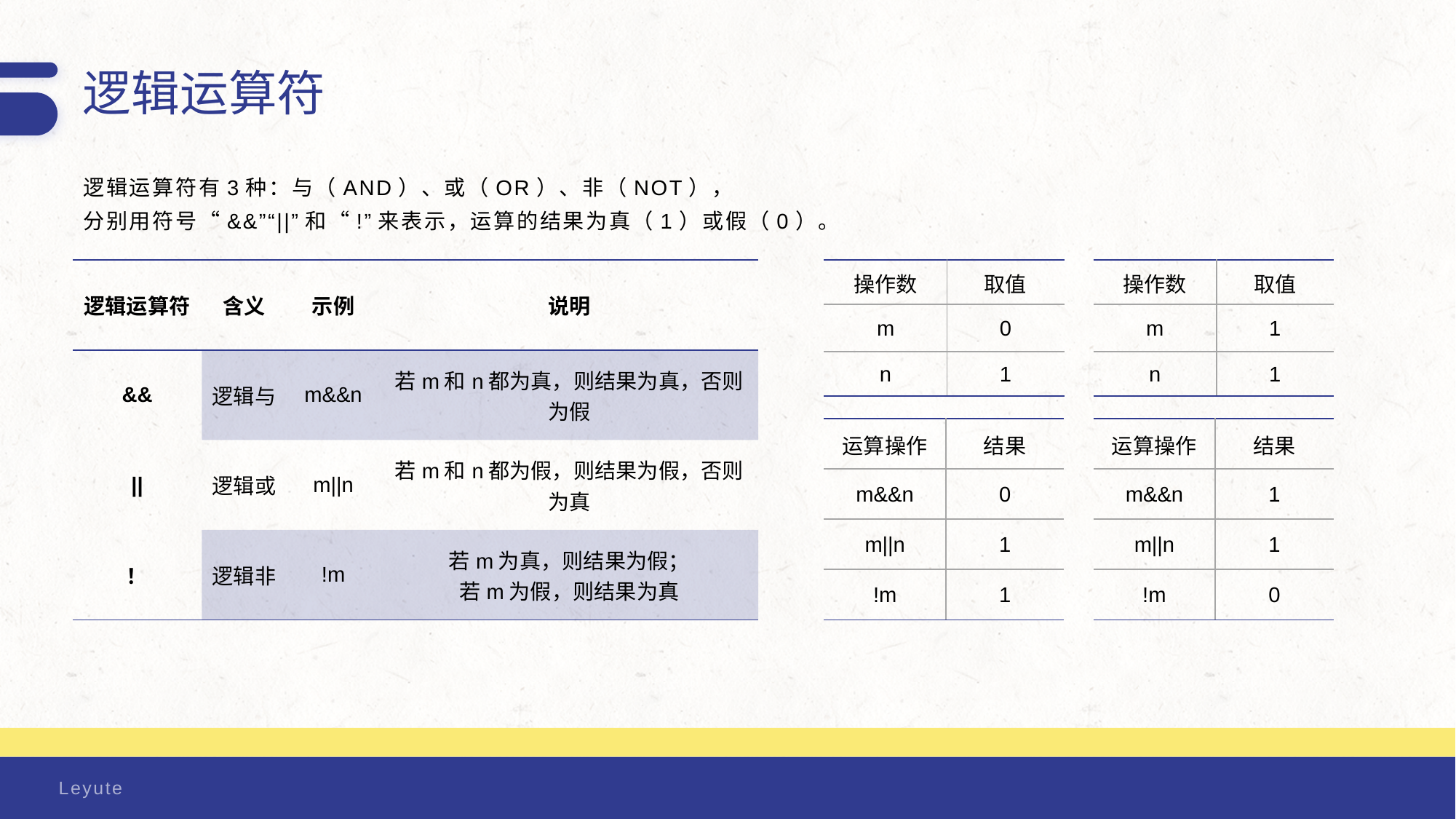

逻辑运算符
逻辑运算符有3种：与（AND）、或（OR）、非（NOT），
分别用符号“&&”“||”和“!”来表示，运算的结果为真（1）或假（0）。
| 逻辑运算符 | 含义 | 示例 | 说明 |
| --- | --- | --- | --- |
| && | 逻辑与 | m&&n | 若m和n都为真，则结果为真，否则为假 |
| || | 逻辑或 | m||n | 若m和n都为假，则结果为假，否则为真 |
| ！ | 逻辑非 | !m | 若m为真，则结果为假； 若m为假，则结果为真 |
| 操作数 | 取值 |
| --- | --- |
| m | 0 |
| n | 1 |
| 操作数 | 取值 |
| --- | --- |
| m | 1 |
| n | 1 |
| 运算操作 | 结果 |
| --- | --- |
| m&&n | 0 |
| m||n | 1 |
| !m | 1 |
| 运算操作 | 结果 |
| --- | --- |
| m&&n | 1 |
| m||n | 1 |
| !m | 0 |